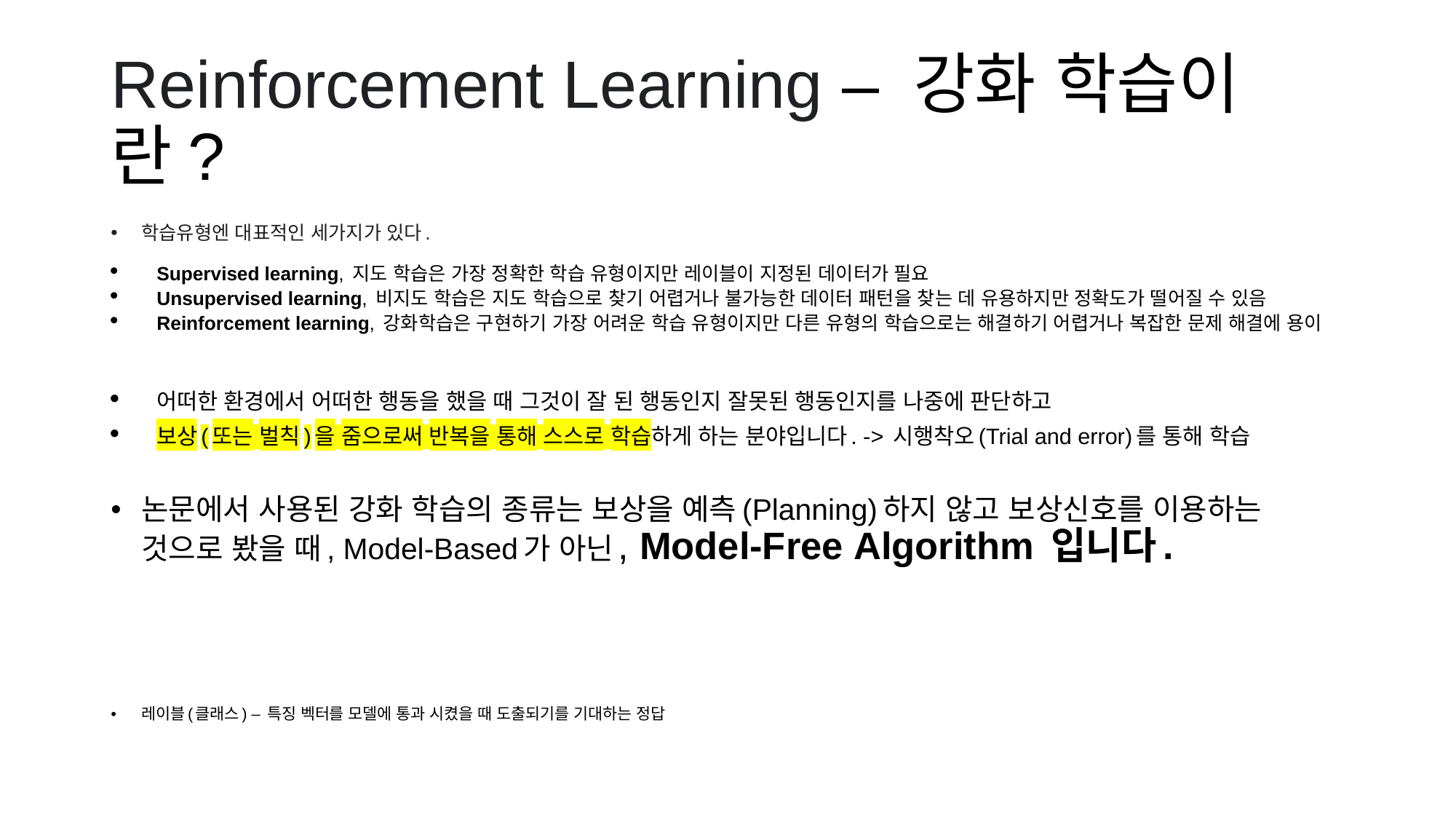

# Reinforcement Learning – 강화 학습이란?
학습유형엔 대표적인 세가지가 있다.
Supervised learning, 지도 학습은 가장 정확한 학습 유형이지만 레이블이 지정된 데이터가 필요
Unsupervised learning, 비지도 학습은 지도 학습으로 찾기 어렵거나 불가능한 데이터 패턴을 찾는 데 유용하지만 정확도가 떨어질 수 있음
Reinforcement learning, 강화학습은 구현하기 가장 어려운 학습 유형이지만 다른 유형의 학습으로는 해결하기 어렵거나 복잡한 문제 해결에 용이

어떠한 환경에서 어떠한 행동을 했을 때 그것이 잘 된 행동인지 잘못된 행동인지를 나중에 판단하고
보상(또는 벌칙)을 줌으로써 반복을 통해 스스로 학습하게 하는 분야입니다. -> 시행착오(Trial and error)를 통해 학습

논문에서 사용된 강화 학습의 종류는 보상을 예측(Planning)하지 않고 보상신호를 이용하는 것으로 봤을 때, Model-Based가 아닌, Model-Free Algorithm 입니다.

레이블(클래스) – 특징 벡터를 모델에 통과 시켰을 때 도출되기를 기대하는 정답